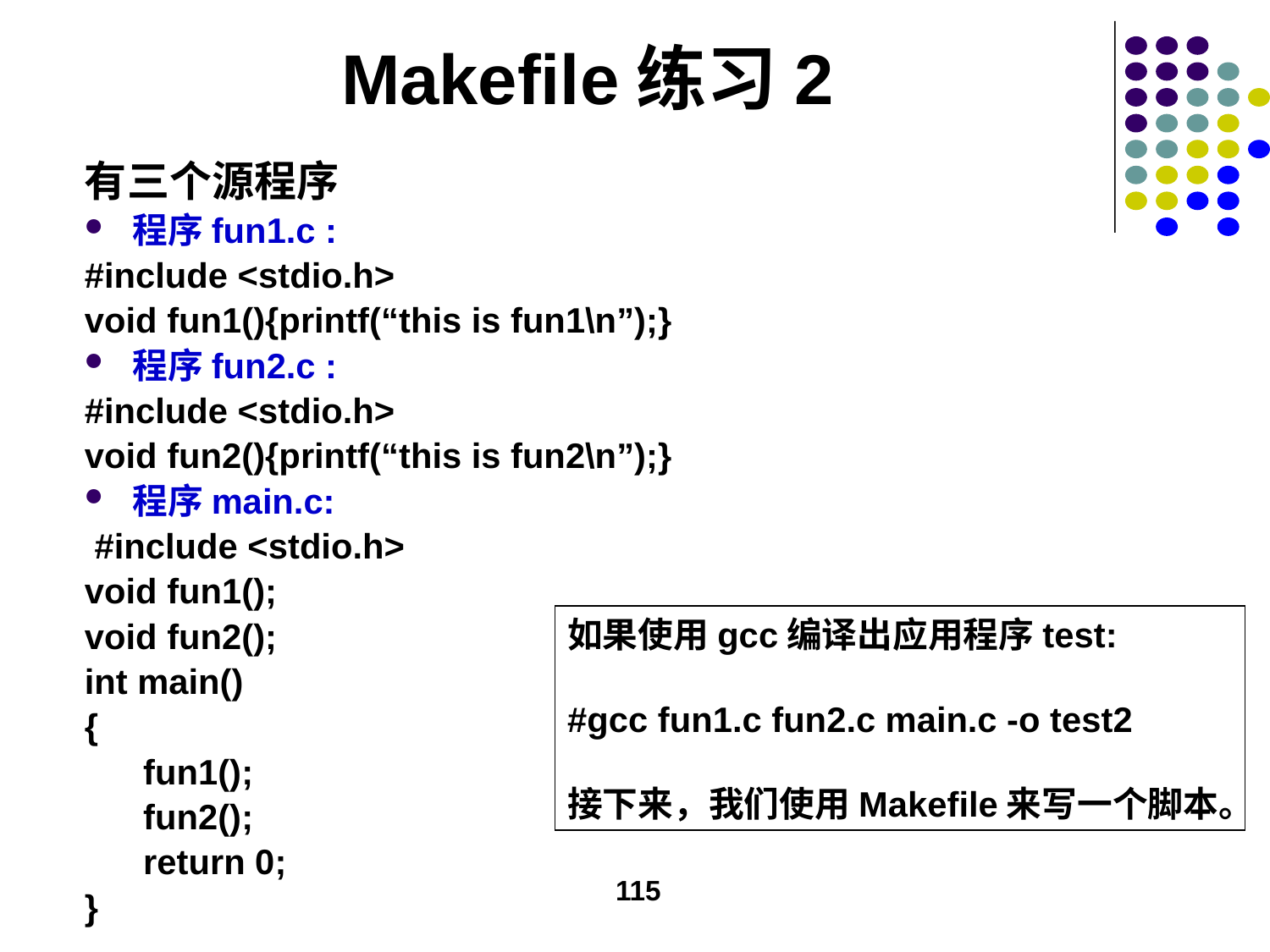

# Makefile练习2
有三个源程序
程序fun1.c :
#include <stdio.h>
void fun1(){printf(“this is fun1\n”);}
程序fun2.c :
#include <stdio.h>
void fun2(){printf(“this is fun2\n”);}
程序main.c:
 #include <stdio.h>
void fun1();
void fun2();
int main()
{
      fun1();
      fun2();
      return 0;
}
如果使用gcc编译出应用程序test:

#gcc fun1.c fun2.c main.c -o test2

接下来，我们使用Makefile来写一个脚本。
115